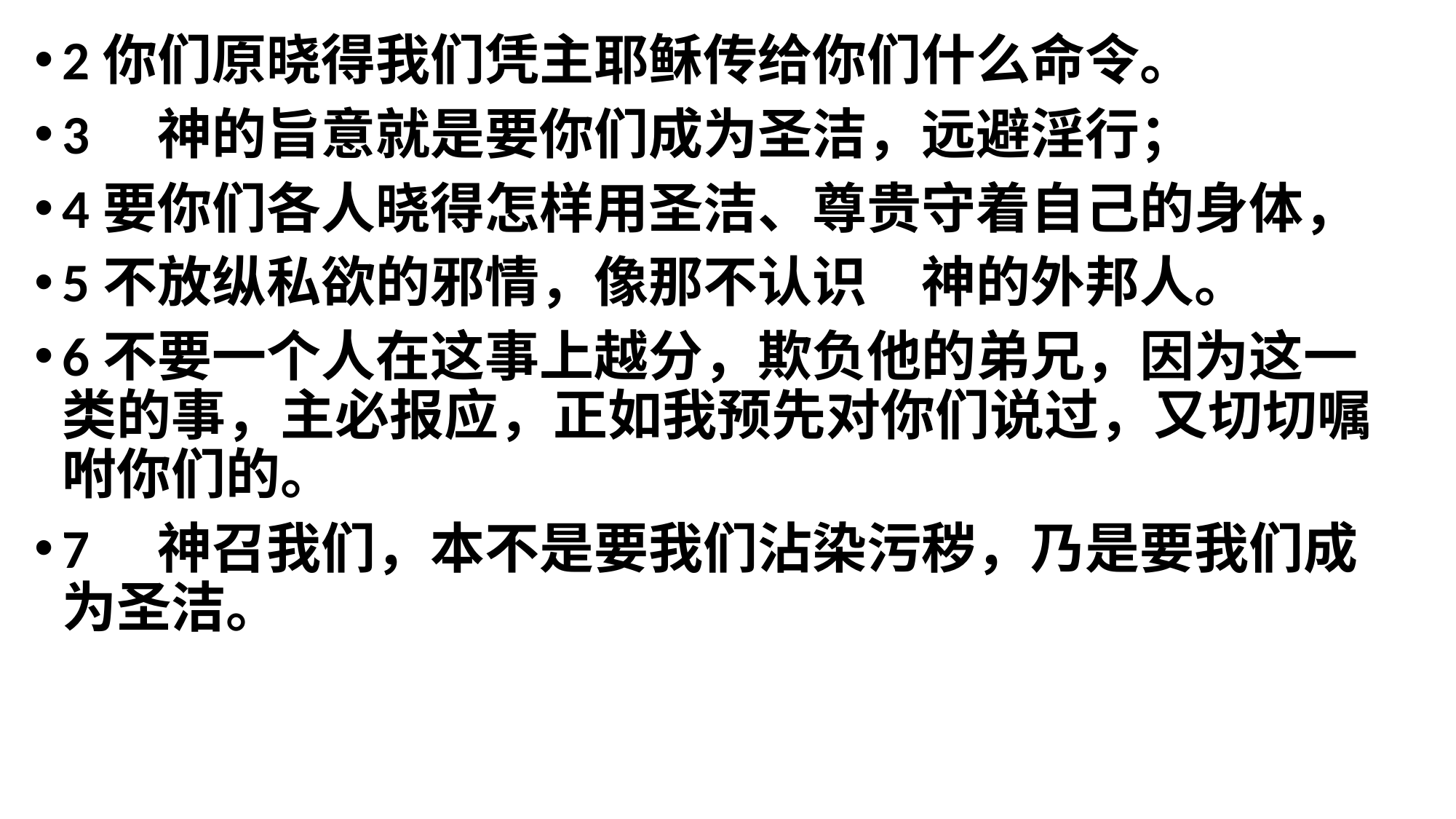

2你们原晓得我们凭主耶稣传给你们什么命令。
3　神的旨意就是要你们成为圣洁，远避淫行；
4要你们各人晓得怎样用圣洁、尊贵守着自己的身体，
5不放纵私欲的邪情，像那不认识　神的外邦人。
6不要一个人在这事上越分，欺负他的弟兄，因为这一类的事，主必报应，正如我预先对你们说过，又切切嘱咐你们的。
7　神召我们，本不是要我们沾染污秽，乃是要我们成为圣洁。